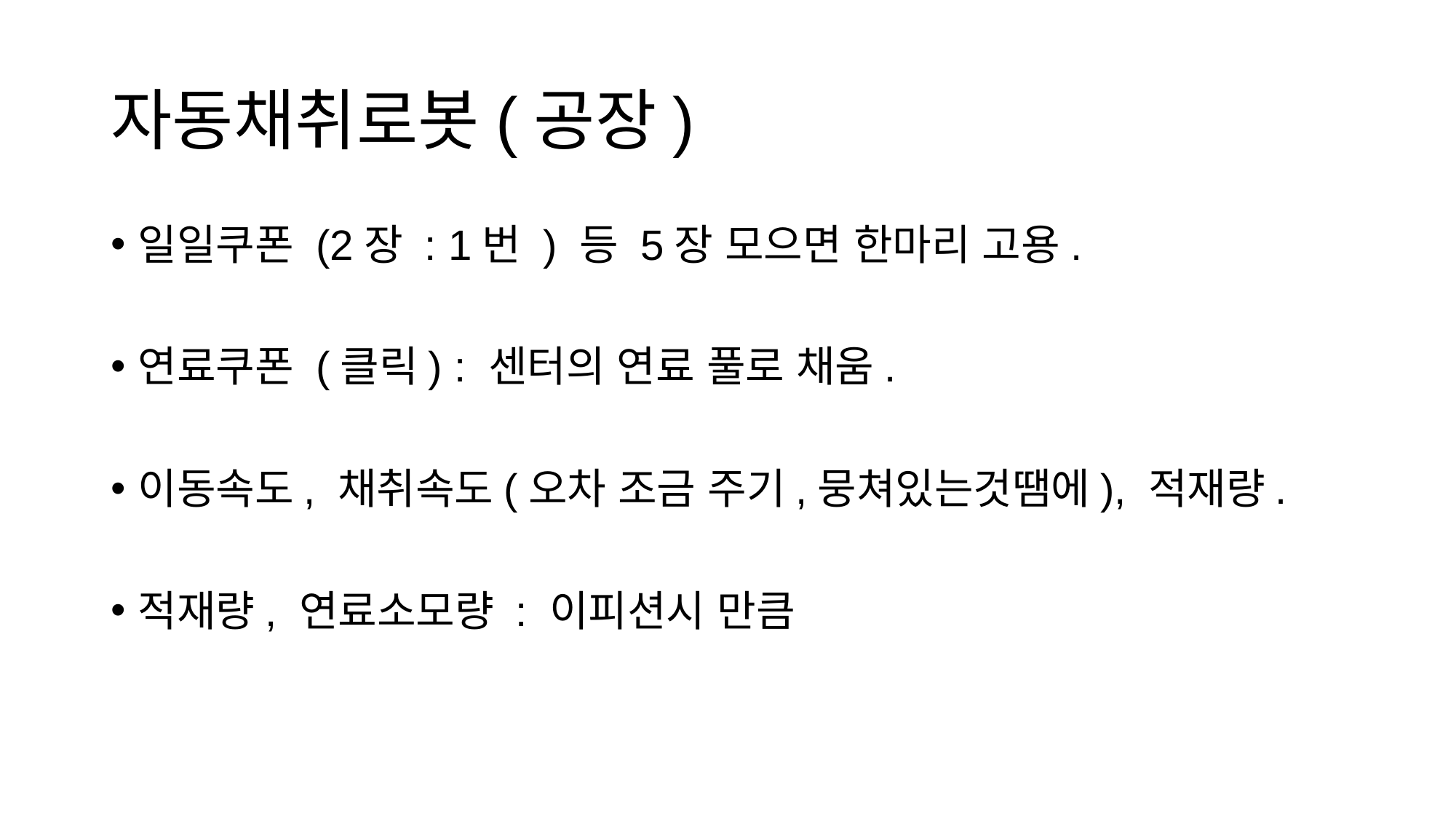

# 자동채취로봇(공장)
일일쿠폰 (2장 : 1번 ) 등 5장 모으면 한마리 고용.

연료쿠폰 (클릭) : 센터의 연료 풀로 채움.

이동속도, 채취속도(오차 조금 주기,뭉쳐있는것땜에), 적재량.

적재량, 연료소모량 : 이피션시 만큼